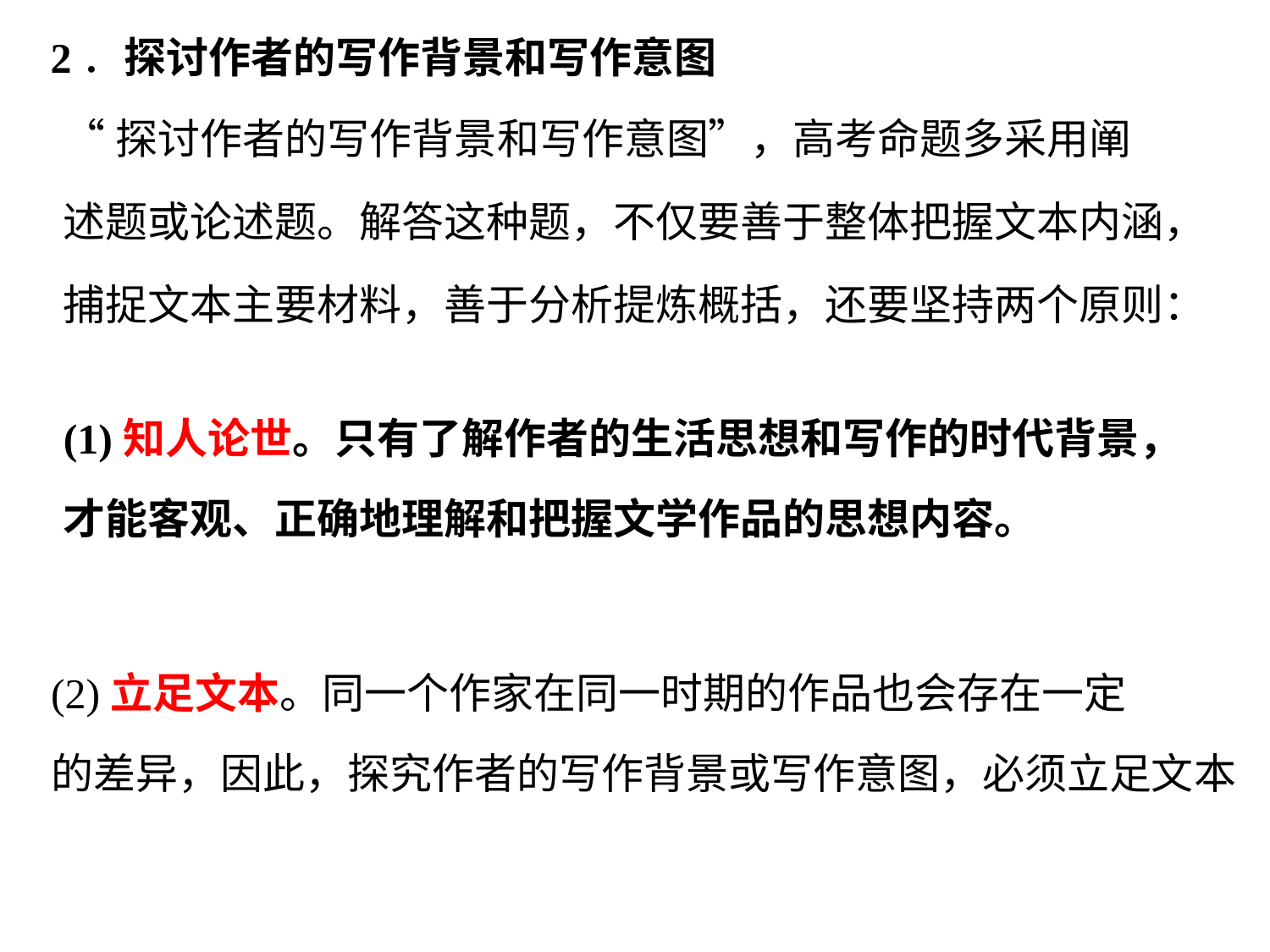

2．探讨作者的写作背景和写作意图
“探讨作者的写作背景和写作意图”，高考命题多采用阐

述题或论述题。解答这种题，不仅要善于整体把握文本内涵，

捕捉文本主要材料，善于分析提炼概括，还要坚持两个原则：
(1)知人论世。只有了解作者的生活思想和写作的时代背景，

才能客观、正确地理解和把握文学作品的思想内容。

(2)立足文本。同一个作家在同一时期的作品也会存在一定

的差异，因此，探究作者的写作背景或写作意图，必须立足文本